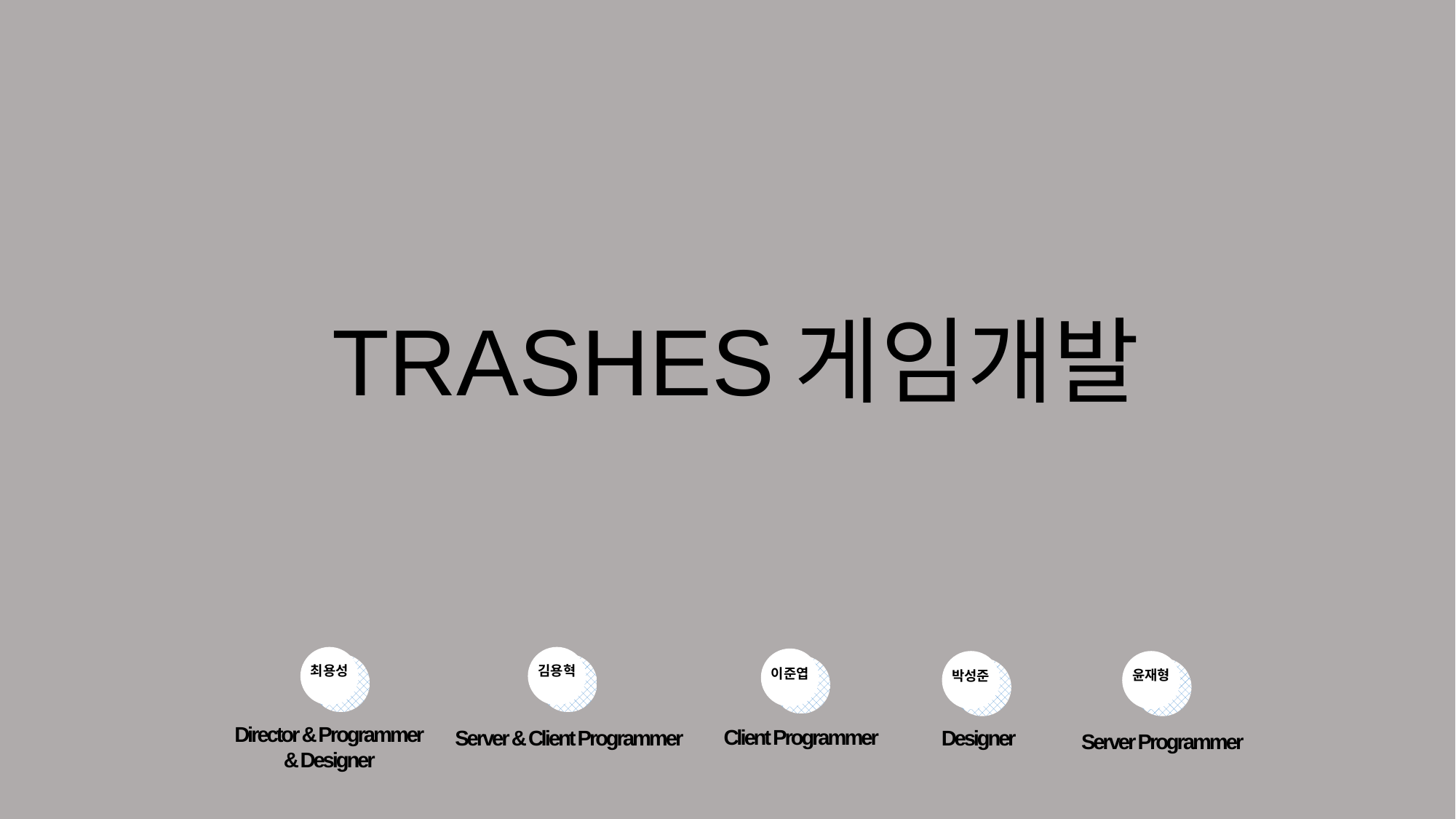

TRASHES게임개발

최용성
김용혁

이준엽

윤재형
박성준
Director & Programmer
& Designer
Client Programmer
Server & Client Programmer
Designer
Server Programmer